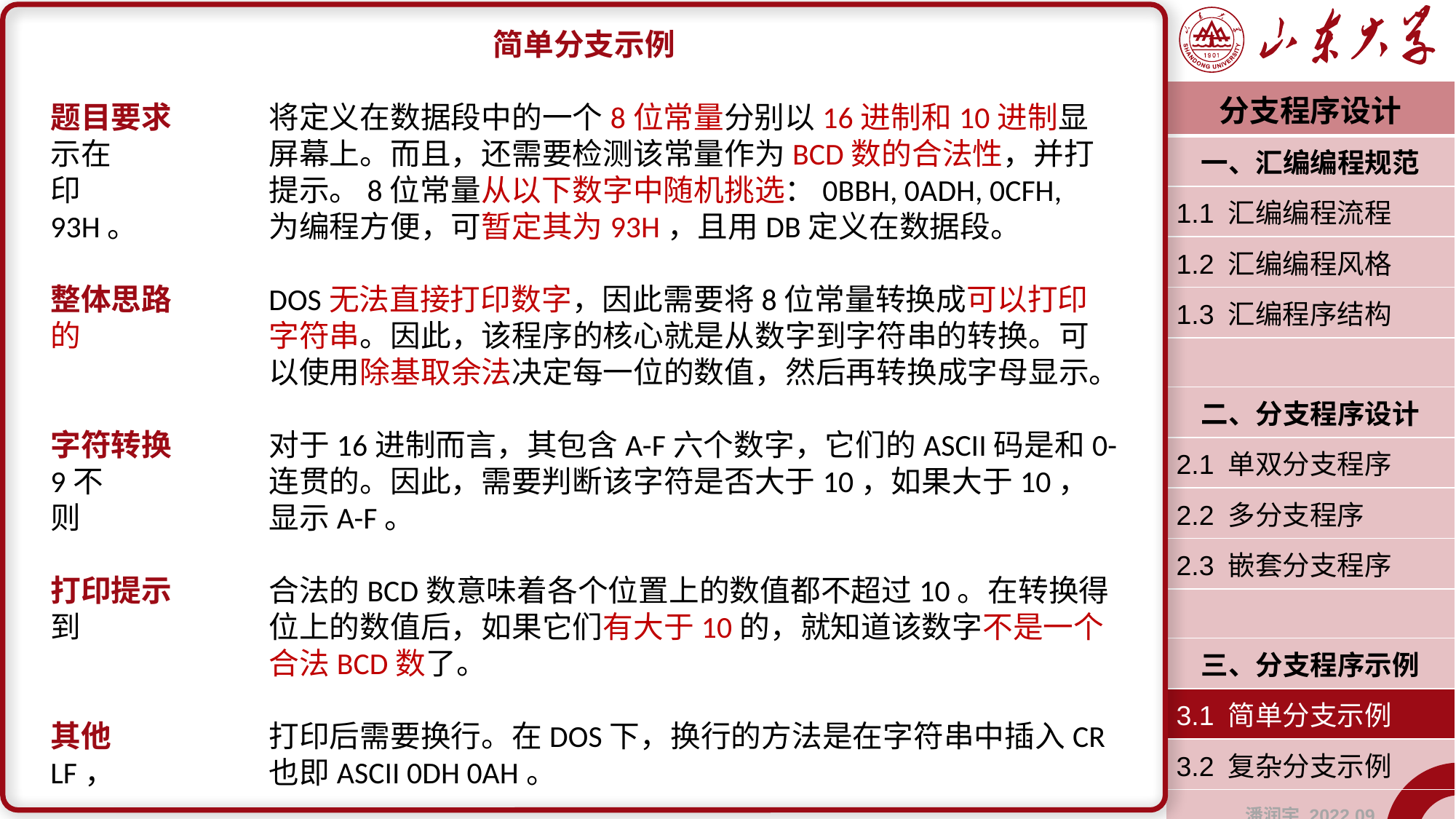

简单分支示例

题目要求	将定义在数据段中的一个8位常量分别以16进制和10进制显示在		屏幕上。而且，还需要检测该常量作为BCD数的合法性，并打印		提示。8位常量从以下数字中随机挑选：0BBH, 0ADH, 0CFH, 93H。 		为编程方便，可暂定其为93H，且用DB定义在数据段。

整体思路	DOS无法直接打印数字，因此需要将8位常量转换成可以打印的		字符串。因此，该程序的核心就是从数字到字符串的转换。可		以使用除基取余法决定每一位的数值，然后再转换成字母显示。

字符转换	对于16进制而言，其包含A-F六个数字，它们的ASCII码是和0-9不		连贯的。因此，需要判断该字符是否大于10，如果大于10，则		显示A-F。

打印提示	合法的BCD数意味着各个位置上的数值都不超过10。在转换得到		位上的数值后，如果它们有大于10的，就知道该数字不是一个		合法BCD数了。

其他		打印后需要换行。在DOS下，换行的方法是在字符串中插入CR LF，		也即ASCII 0DH 0AH。
| 分支程序设计 |
| --- |
| 一、汇编编程规范 |
| 1.1 汇编编程流程 |
| 1.2 汇编编程风格 |
| 1.3 汇编程序结构 |
|  |
| 二、分支程序设计 |
| 2.1 单双分支程序 |
| 2.2 多分支程序 |
| 2.3 嵌套分支程序 |
|  |
| 三、分支程序示例 |
| 3.1 简单分支示例 |
| 3.2 复杂分支示例 |
| 潘润宇 2022.09 |